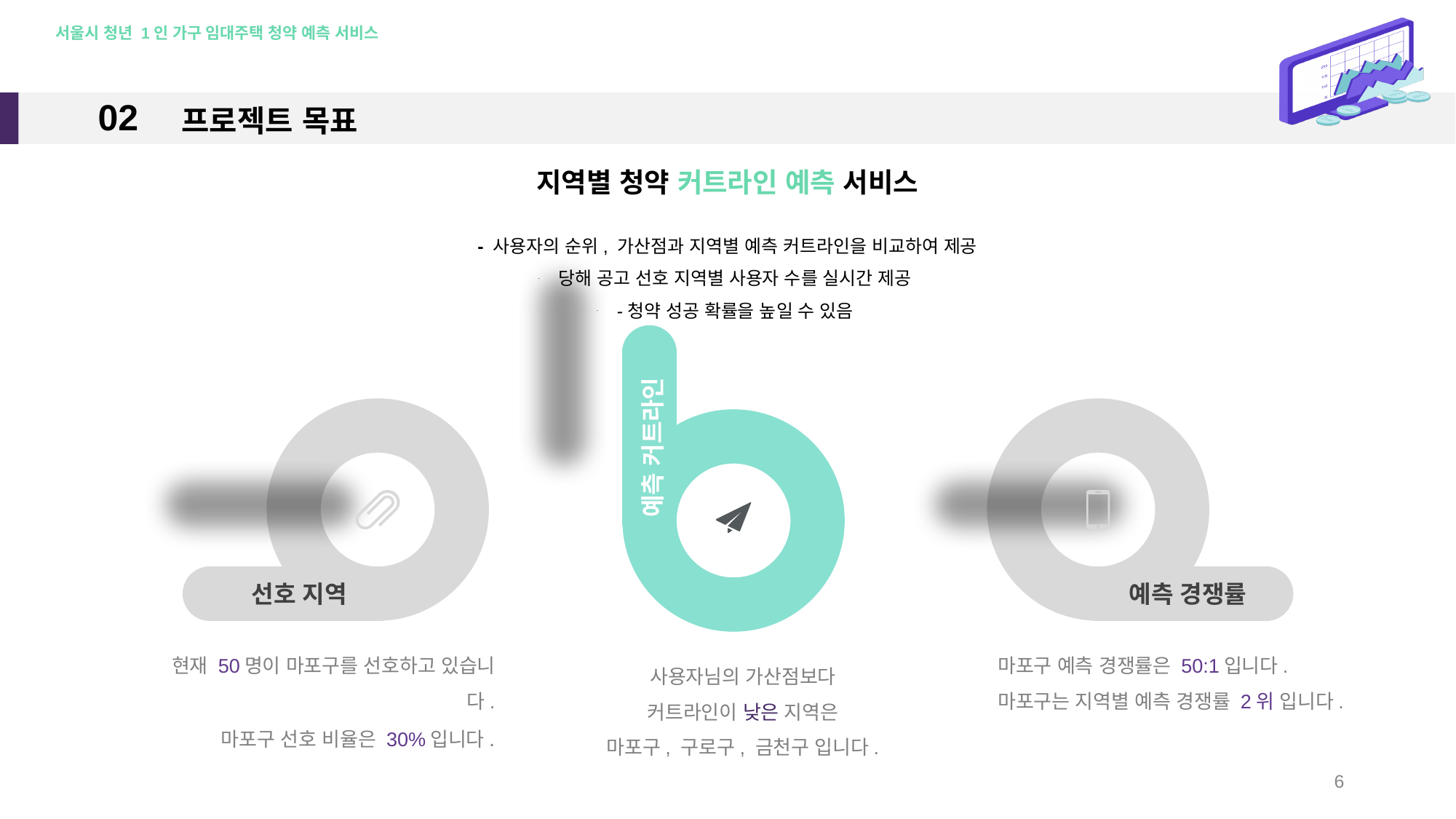

서울시 청년 1인 가구 임대주택 청약 예측 서비스

02

프로젝트 목표
지역별 청약 커트라인 예측 서비스
- 사용자의 순위, 가산점과 지역별 예측 커트라인을 비교하여 제공
당해 공고 선호 지역별 사용자 수를 실시간 제공
-청약 성공 확률을 높일 수 있음

예측 커트라인

선호 지역
 예측 경쟁률
현재 50명이 마포구를 선호하고 있습니다.
마포구 선호 비율은 30%입니다.
마포구 예측 경쟁률은 50:1입니다.
마포구는 지역별 예측 경쟁률 2위 입니다.
사용자님의 가산점보다
커트라인이 낮은 지역은
마포구, 구로구, 금천구 입니다.
6